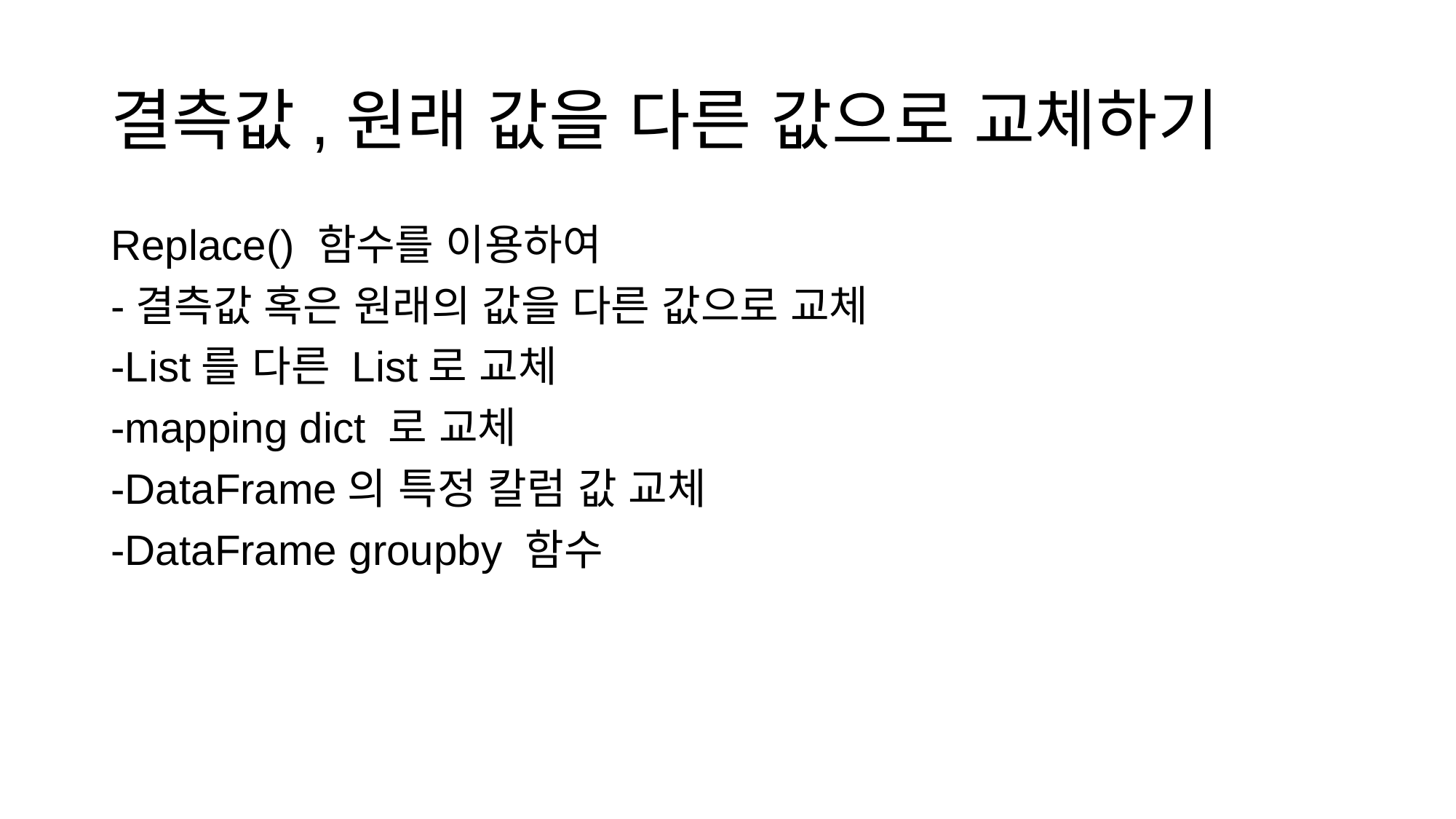

# 결측값,원래 값을 다른 값으로 교체하기
Replace() 함수를 이용하여
-결측값 혹은 원래의 값을 다른 값으로 교체
-List를 다른 List로 교체
-mapping dict 로 교체
-DataFrame의 특정 칼럼 값 교체
-DataFrame groupby 함수